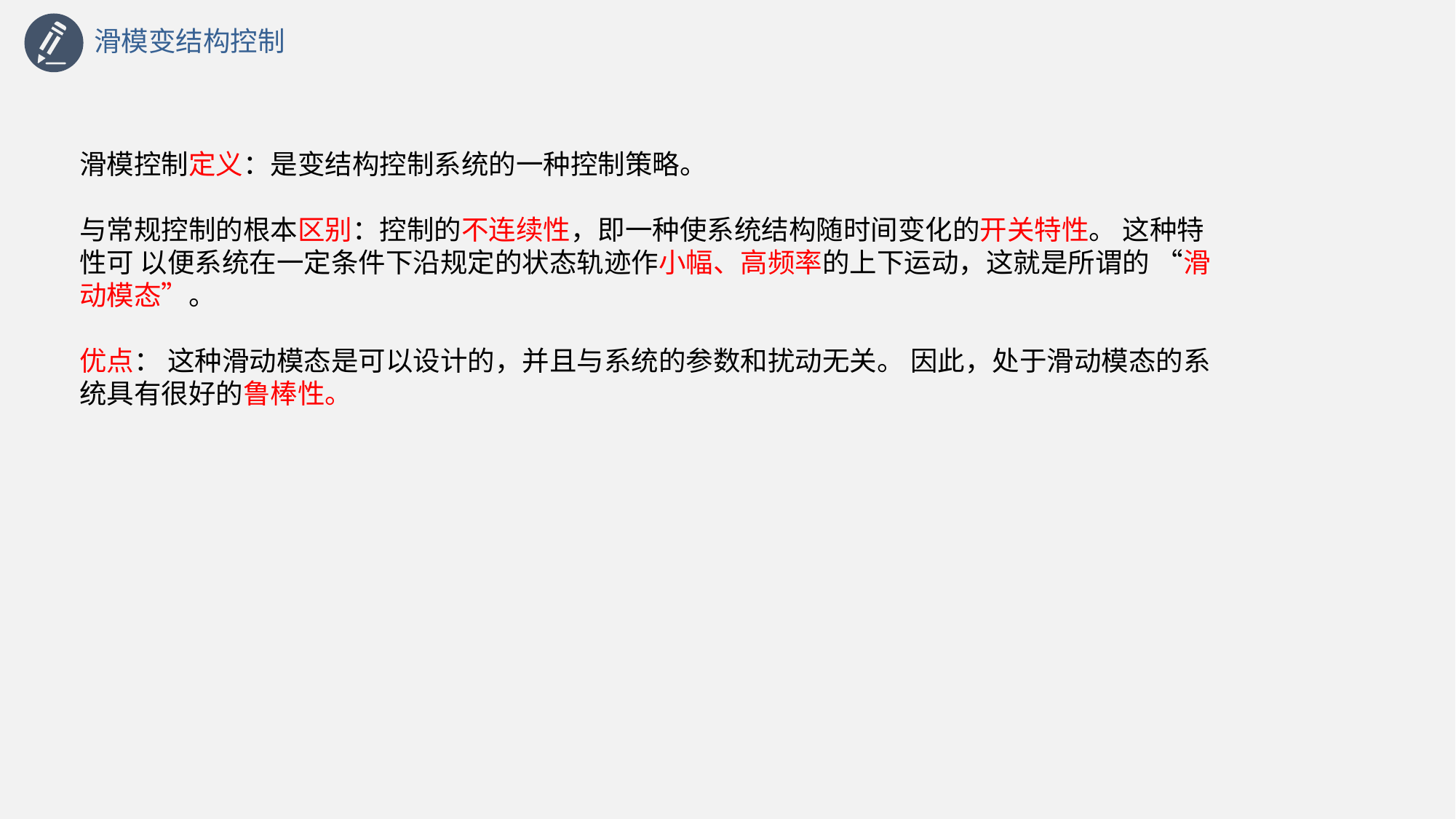

滑模变结构控制
滑模控制定义：是变结构控制系统的一种控制策略。

与常规控制的根本区别：控制的不连续性，即一种使系统结构随时间变化的开关特性。 这种特性可 以便系统在一定条件下沿规定的状态轨迹作小幅、高频率的上下运动，这就是所谓的 “滑动模态”。

优点： 这种滑动模态是可以设计的，并且与系统的参数和扰动无关。 因此，处于滑动模态的系统具有很好的鲁棒性。